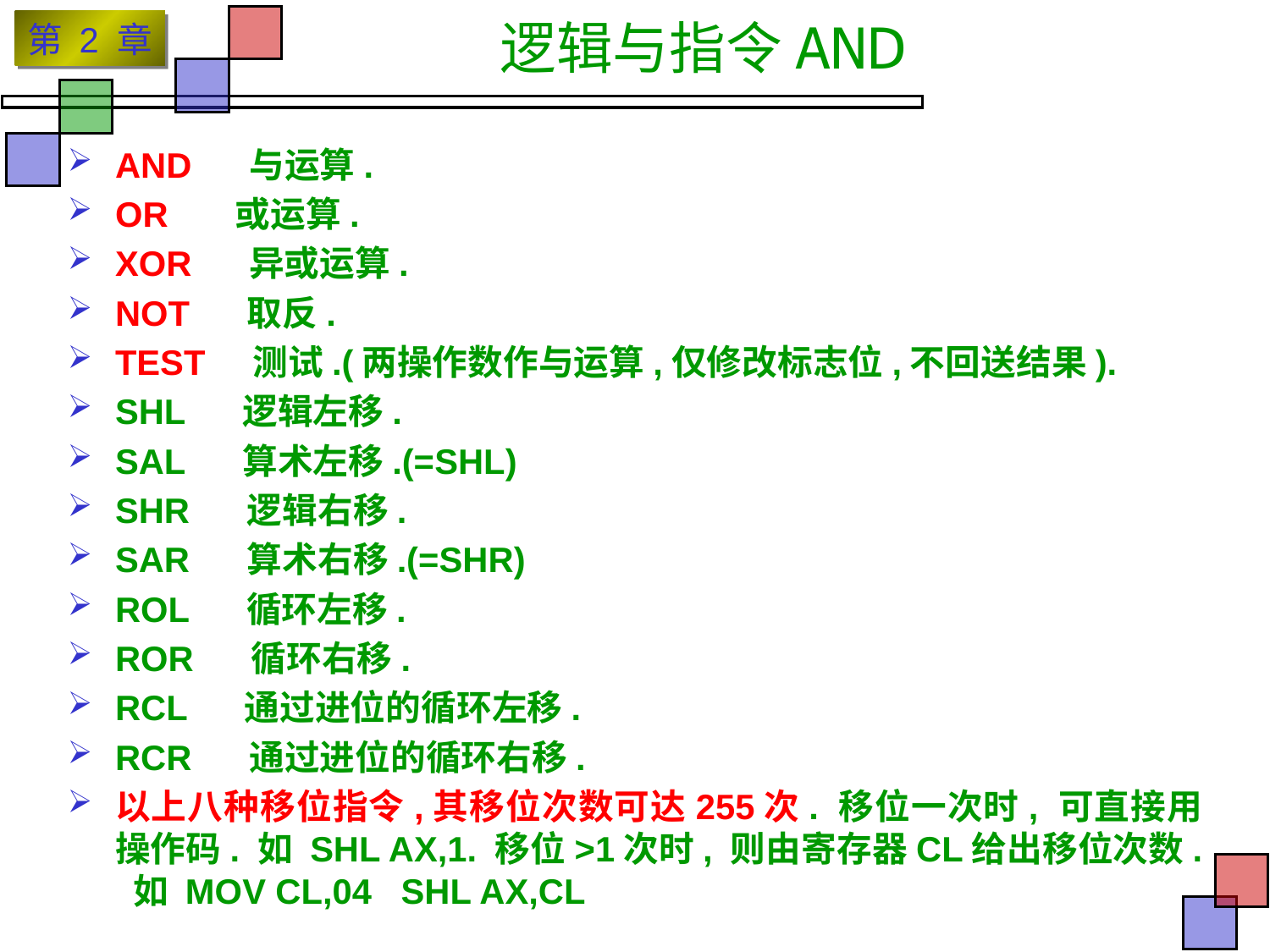

# 逻辑与指令AND
AND     与运算.
OR      或运算.
XOR     异或运算.
NOT     取反.
TEST    测试.(两操作数作与运算,仅修改标志位,不回送结果).
SHL     逻辑左移.
SAL     算术左移.(=SHL)
SHR     逻辑右移.
SAR     算术右移.(=SHR)
ROL     循环左移.
ROR     循环右移.
RCL     通过进位的循环左移.
RCR     通过进位的循环右移.
以上八种移位指令,其移位次数可达255次. 移位一次时, 可直接用操作码. 如 SHL AX,1. 移位>1次时, 则由寄存器CL给出移位次数.  如 MOV CL,04   SHL AX,CL